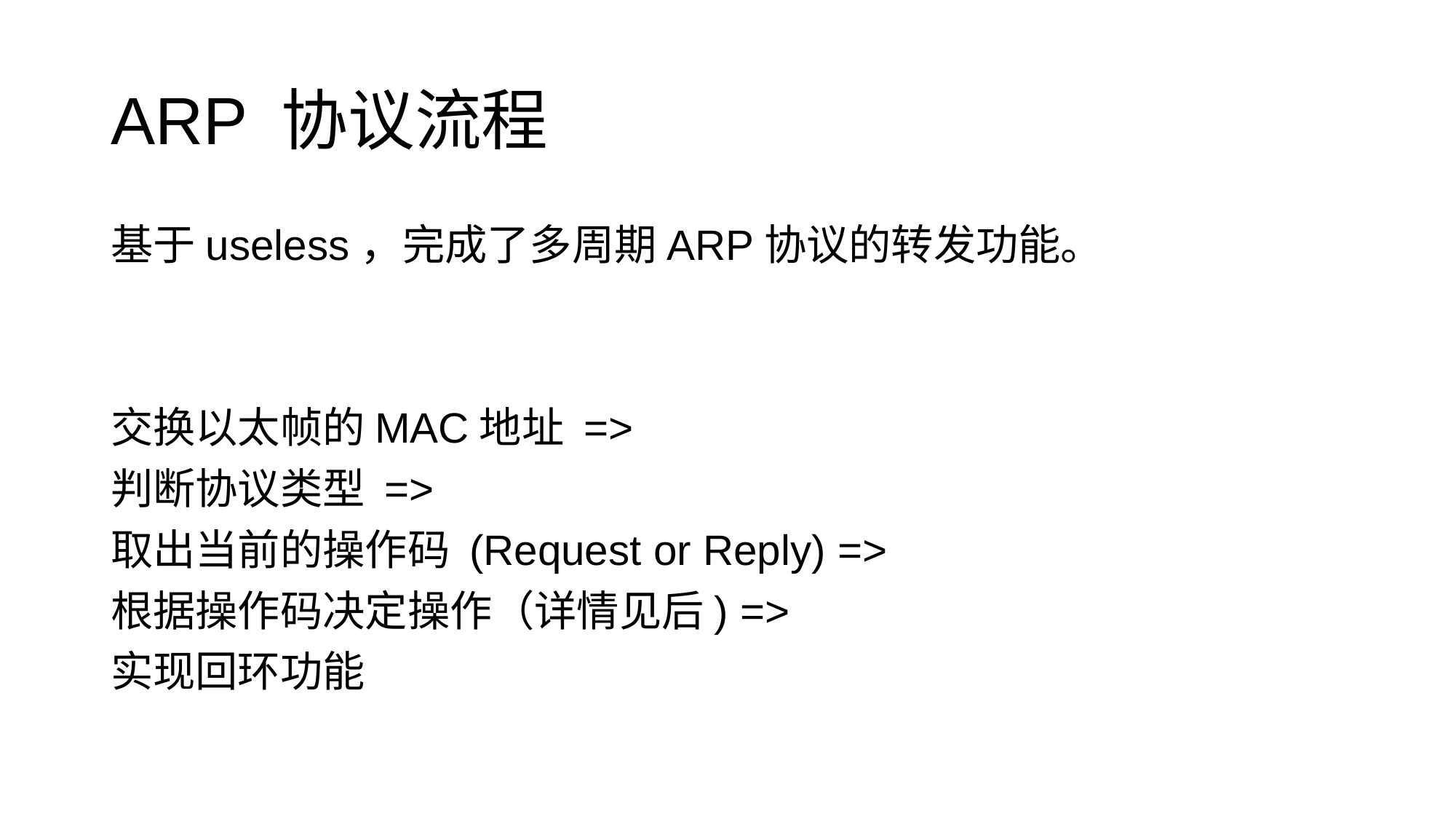

ARP 协议流程
基于useless，完成了多周期ARP协议的转发功能。

交换以太帧的MAC地址 =>
判断协议类型 =>
取出当前的操作码 (Request or Reply) =>
根据操作码决定操作（详情见后) =>
实现回环功能